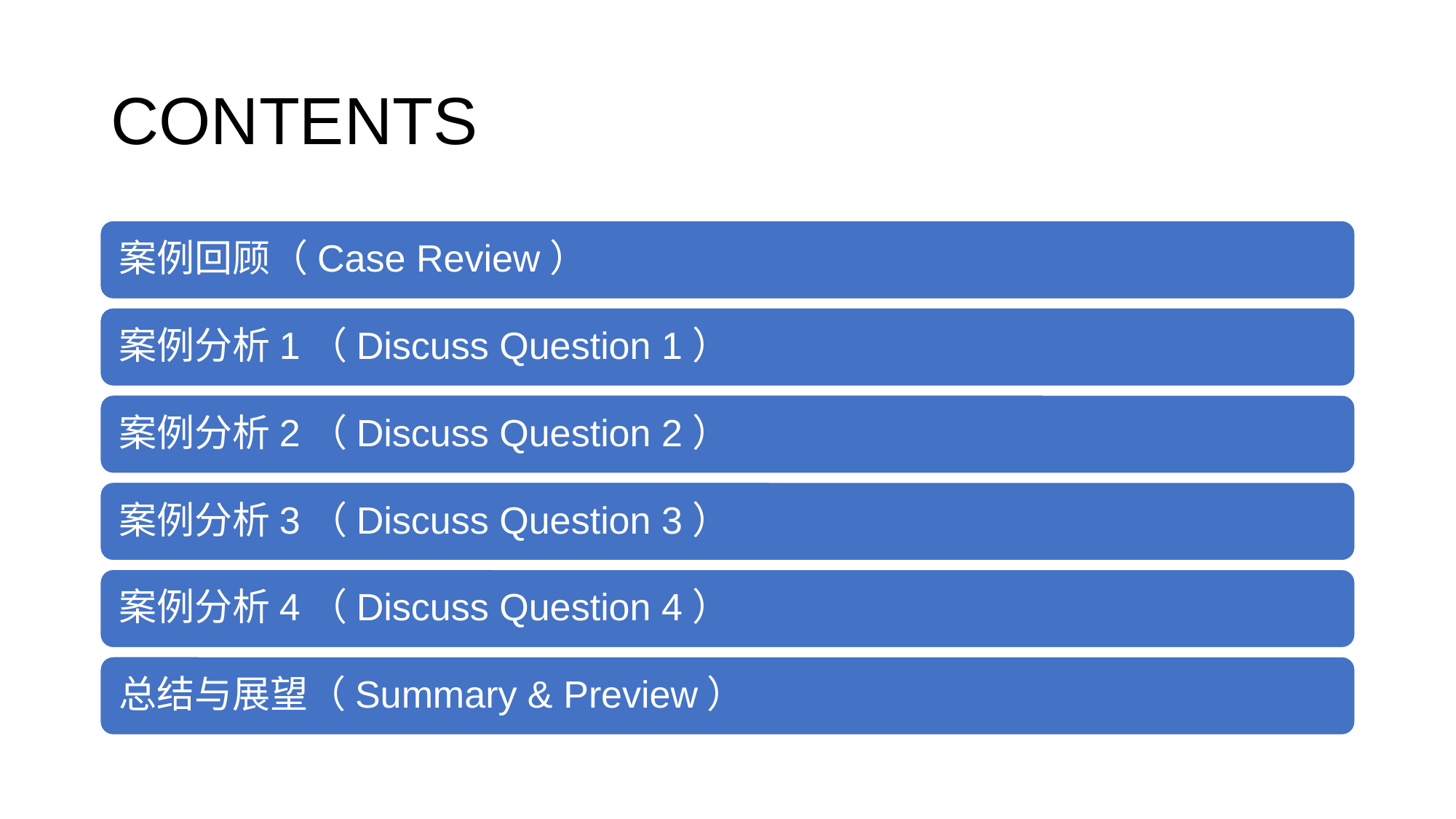

# CONTENTS
案例回顾（Case Review）
案例分析1（Discuss Question 1）
案例分析2（Discuss Question 2）
案例分析3（Discuss Question 3）
案例分析4（Discuss Question 4）
总结与展望（Summary & Preview）